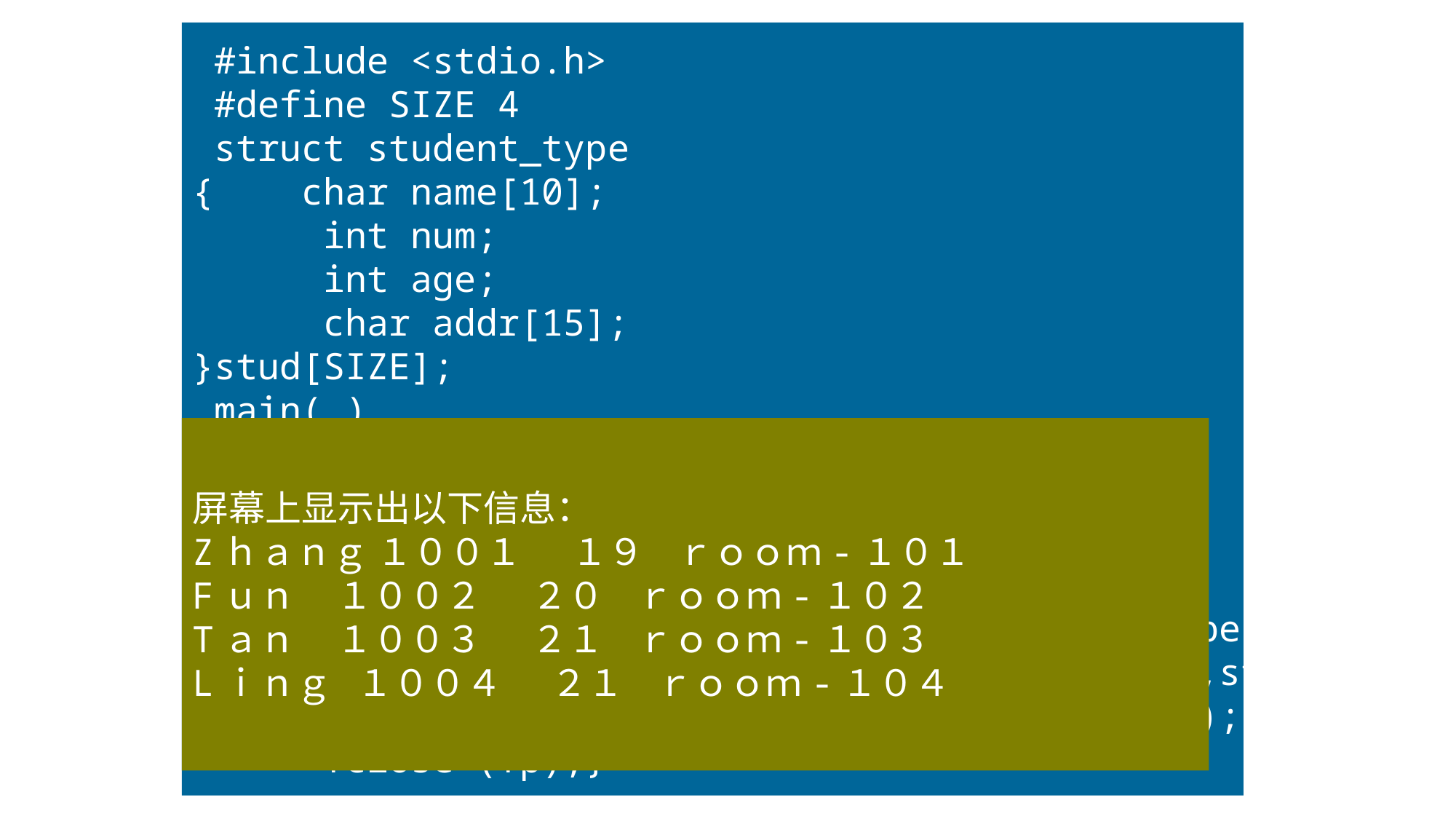

#include <stdio.h>
 #define SIZE 4
 struct student_type
{	char name[10];
      int num;
      int age;
      char addr[15];
}stud[SIZE];
 main( )
{	int i;
	FILE*fp;
	fp=fopen("stu-list","rb");
	for(i=0;i<SIZE;i++)
      {fread(&stud[i],sizeof(struct student_type),1,fp);
       printf("%\-10s %4d      %4d   %\-15s\n",stud[i].name,
         stud[i].num,stud[i]. age,stud[i].addr); }
      fclose (fp);}
§13.4 文件的读写(续)
验证在磁盘文件“ｓｔｕ-ｌｉｓｔ”中是否已存在此数据，
用以下程序从“ｓｔｕ-ｌｉｓｔ”文件中读入数据，然后在
屏幕上输出。
屏幕上显示出以下信息：
Zｈａｎｇ １００１      １９    ｒｏｏｍ-１０１
Fｕｎ     １００２      ２０    ｒｏｏｍ-１０２
Tａｎ     １００３      ２１    ｒｏｏｍ-１０３
Lｉｎｇ   １００４      ２１    ｒｏｏｍ-１０４